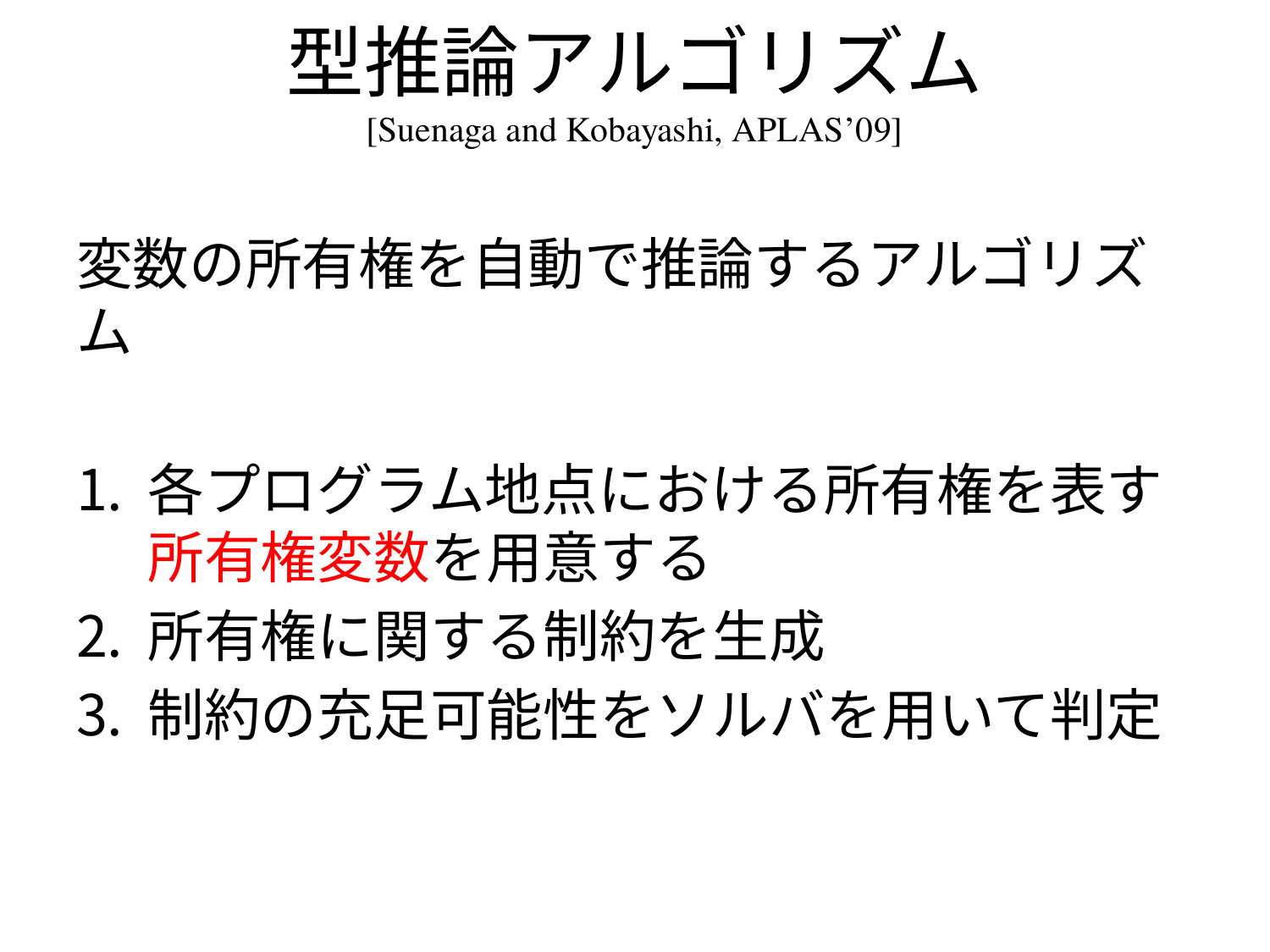

# 型推論アルゴリズム [Suenaga and Kobayashi, APLAS’09]
変数の所有権を自動で推論するアルゴリズム

各プログラム地点における所有権を表す
所有権変数を用意する
所有権に関する制約を生成
制約の充足可能性をソルバを用いて判定